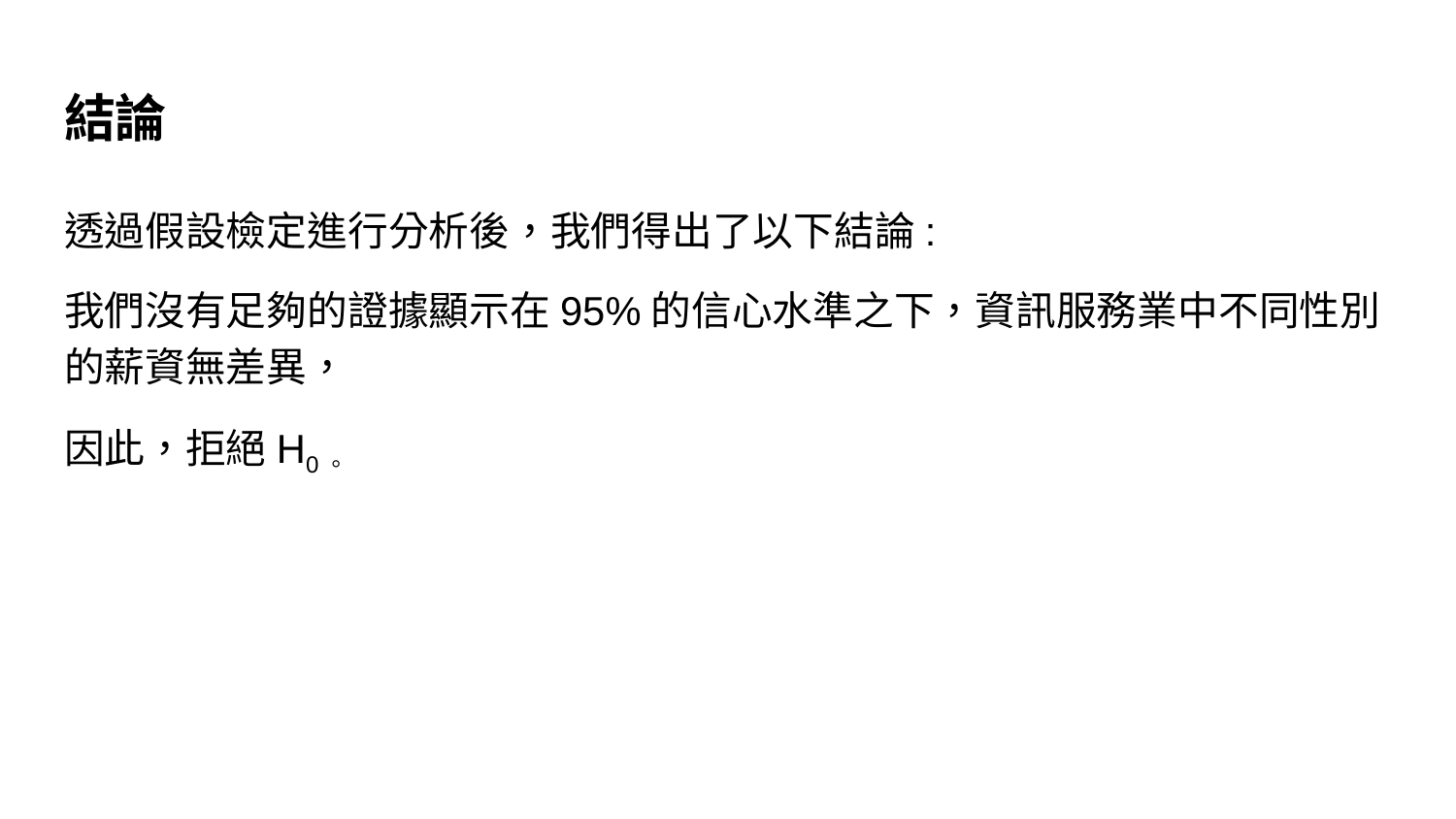

# 結論
透過假設檢定進行分析後，我們得出了以下結論:
我們沒有足夠的證據顯示在95%的信心水準之下，資訊服務業中不同性別的薪資無差異，
因此，拒絕H0。